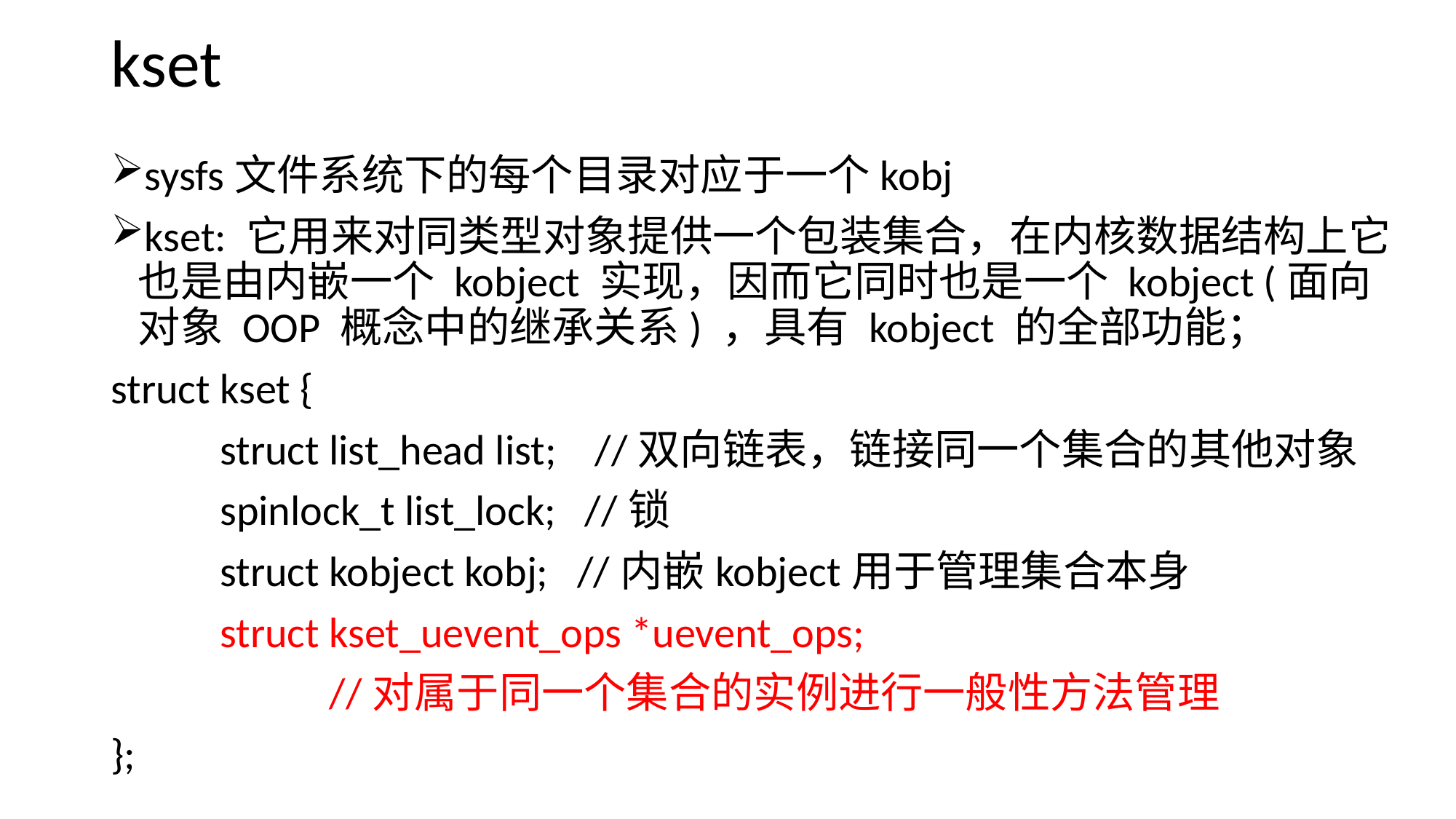

# kset
sysfs文件系统下的每个目录对应于一个kobj
kset: 它用来对同类型对象提供一个包装集合，在内核数据结构上它也是由内嵌一个 kobject 实现，因而它同时也是一个 kobject (面向对象 OOP 概念中的继承关系) ，具有 kobject 的全部功能；
struct kset {
	struct list_head list;    //双向链表，链接同一个集合的其他对象
	spinlock_t list_lock;   //锁
	struct kobject kobj;   //内嵌kobject用于管理集合本身
	struct kset_uevent_ops *uevent_ops;
		//对属于同一个集合的实例进行一般性方法管理
};